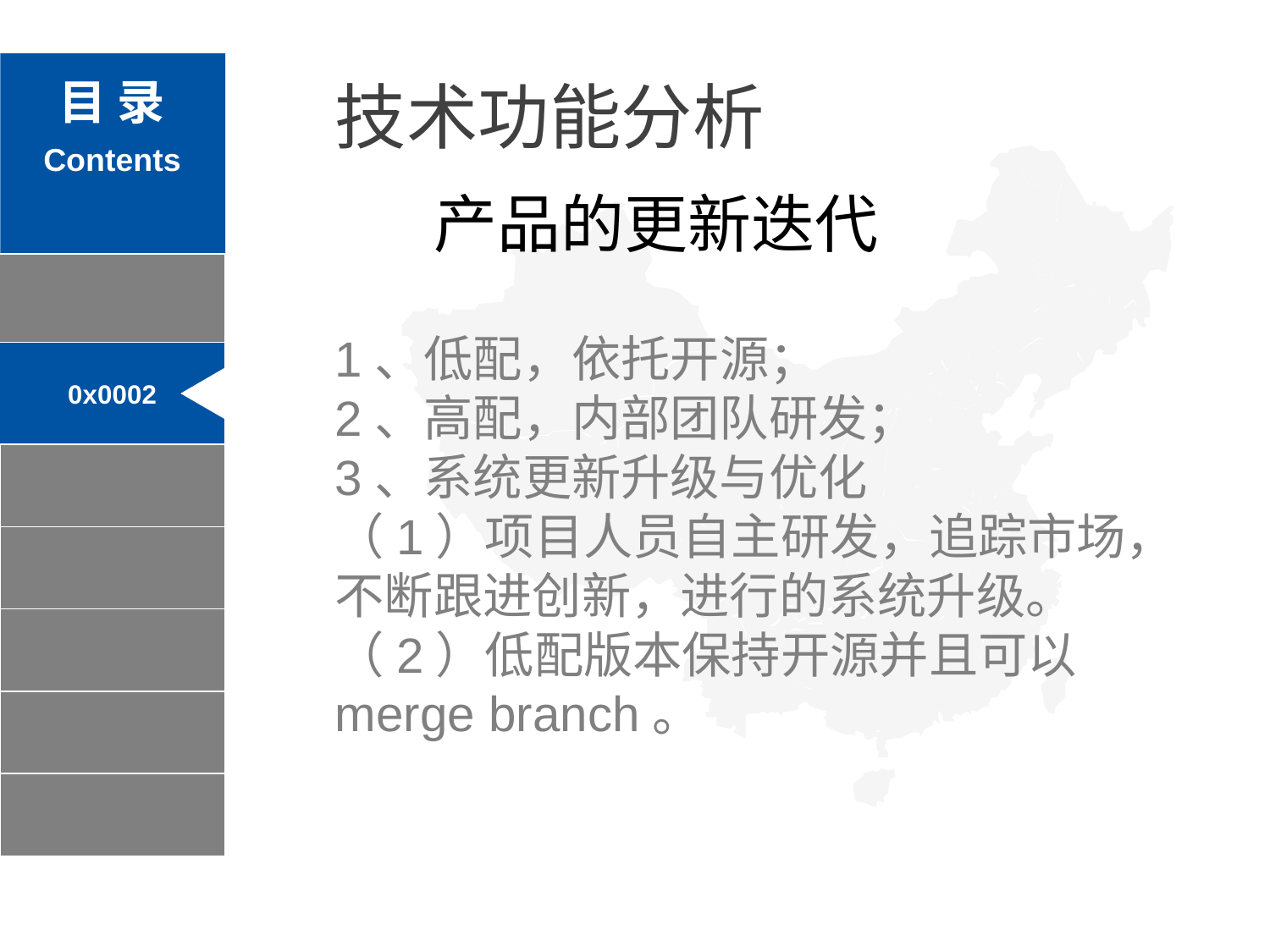

目 录
Contents

0x0002

技术功能分析
产品的更新迭代

1、低配，依托开源；
2、高配，内部团队研发；
3、系统更新升级与优化
（1）项目人员自主研发，追踪市场，不断跟进创新，进行的系统升级。
（2）低配版本保持开源并且可以merge branch。